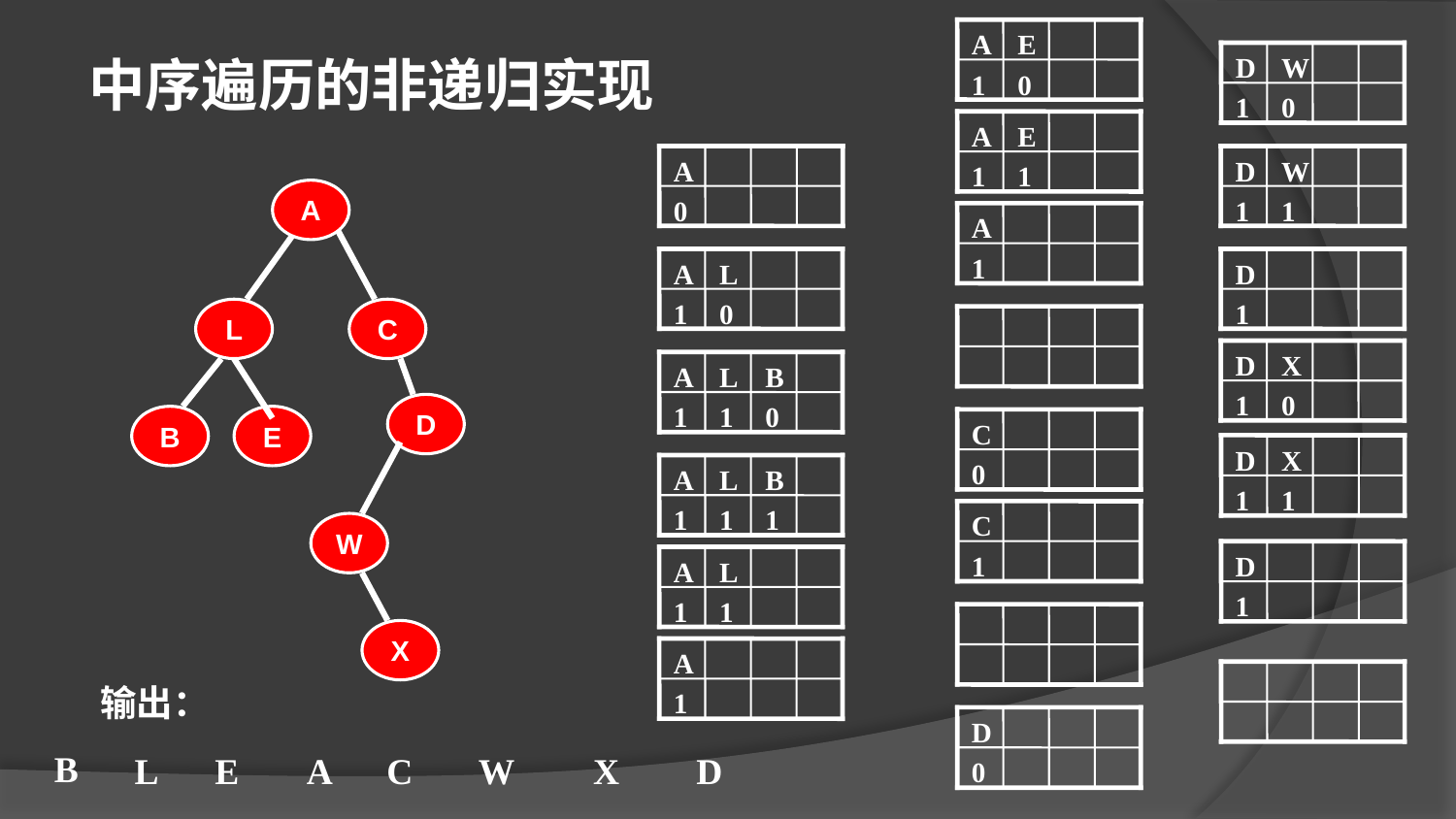

A

E

1

0

中序遍历的非递归实现
D

W

1

0

A

E

1

1

A

0

D

W

1

1

A

L
C

D
B
E

W

X
A

1

A

L

1

0

D

1

D

X

1

0

A

L

B

1

1
0

C

0

D

X

1

1

A

L

B

1

1
1

C

1

D

1

A

L

1

1

A

1

输出：
D

0

B
L
E
A
C
W
X
D